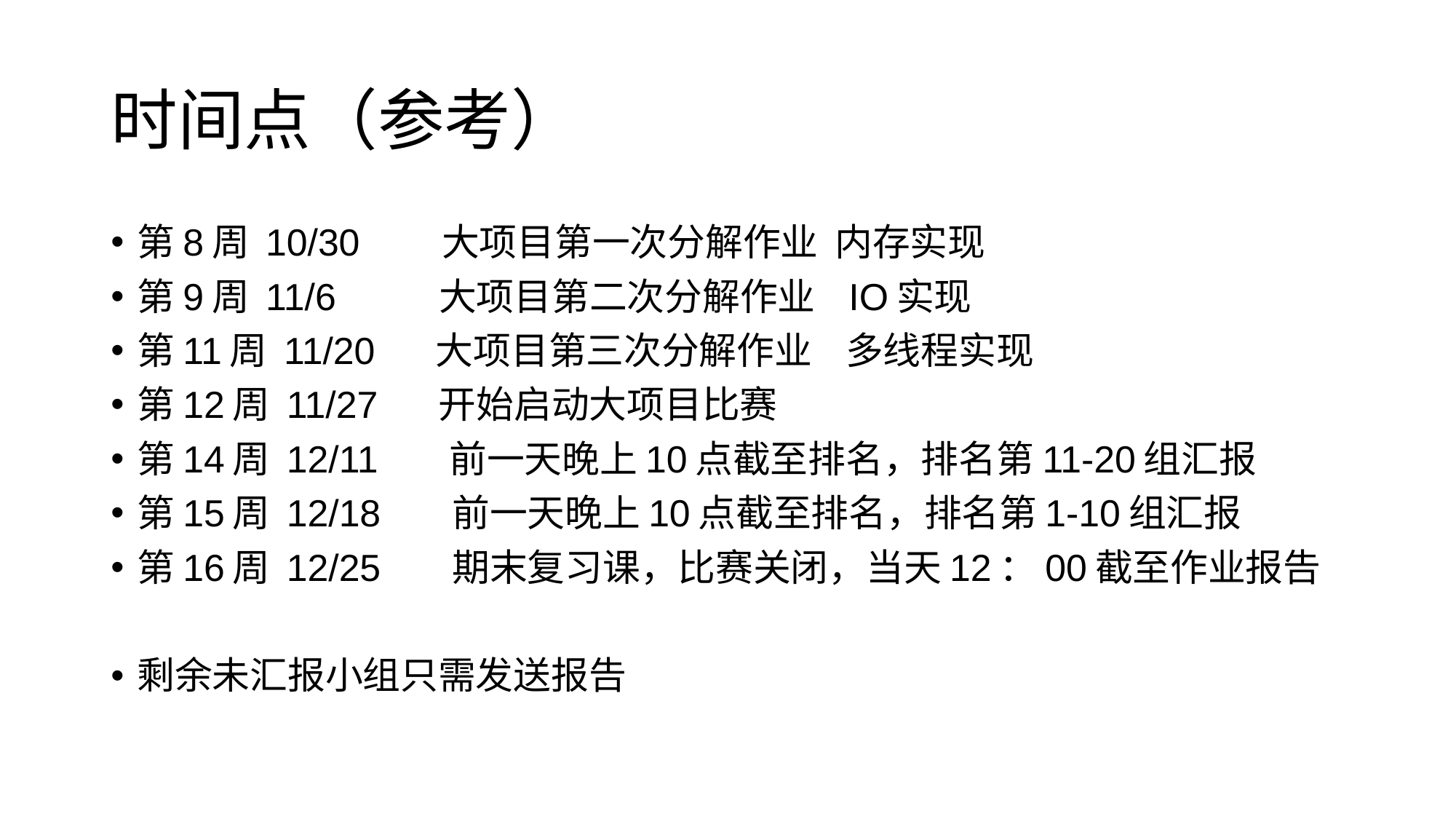

# 时间点（参考）
第8周 10/30       大项目第一次分解作业  内存实现
第9周 11/6         大项目第二次分解作业   IO实现
第11周 11/20     大项目第三次分解作业    多线程实现
第12周 11/27     开始启动大项目比赛
第14周 12/11      前一天晚上10点截至排名，排名第11-20组汇报
第15周 12/18      前一天晚上10点截至排名，排名第1-10组汇报
第16周 12/25      期末复习课，比赛关闭，当天12：00截至作业报告

剩余未汇报小组只需发送报告